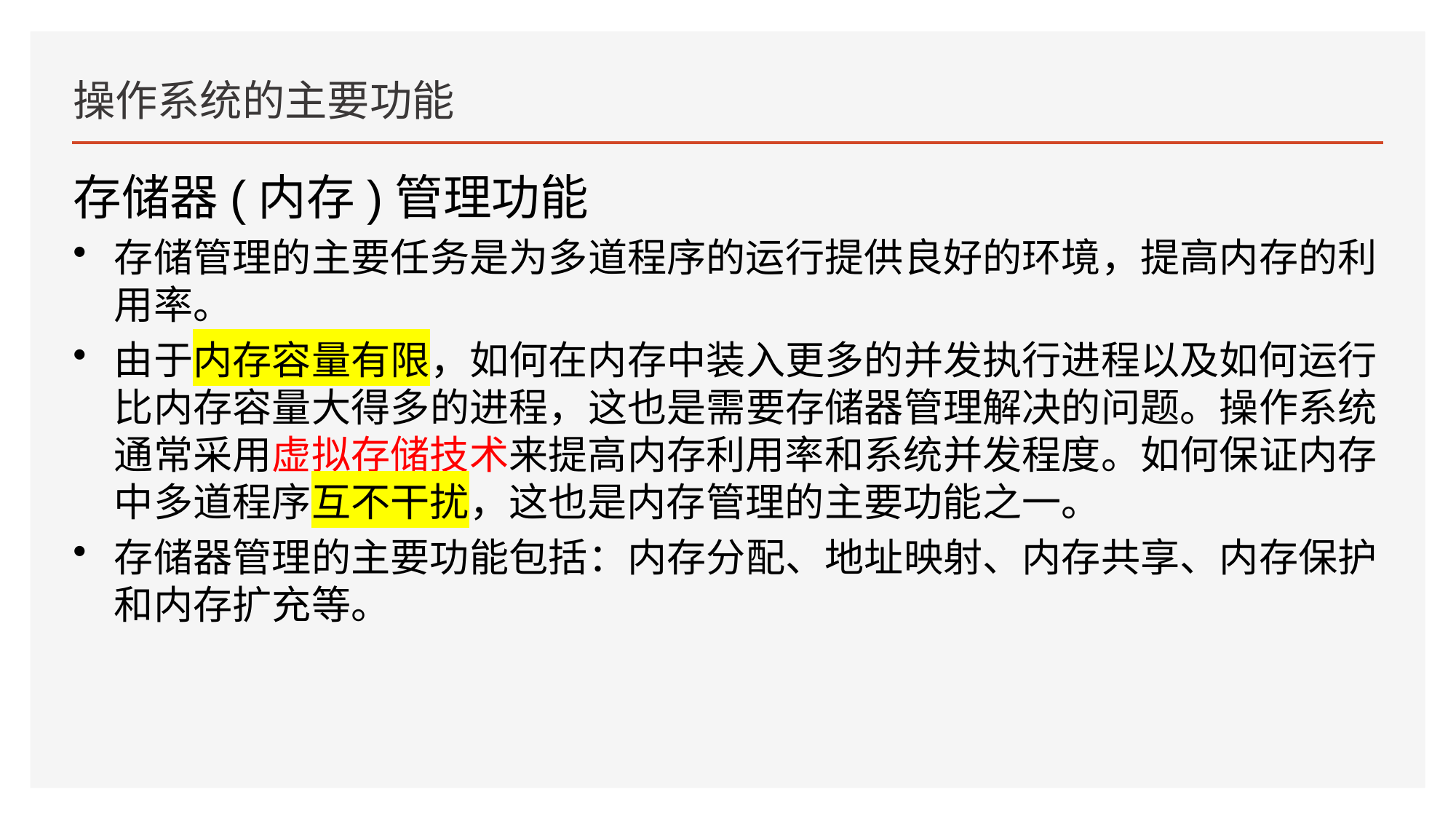

# 操作系统的主要功能
存储器(内存)管理功能
存储管理的主要任务是为多道程序的运行提供良好的环境，提高内存的利用率。
由于内存容量有限，如何在内存中装入更多的并发执行进程以及如何运行比内存容量大得多的进程，这也是需要存储器管理解决的问题。操作系统通常采用虚拟存储技术来提高内存利用率和系统并发程度。如何保证内存中多道程序互不干扰，这也是内存管理的主要功能之一。
存储器管理的主要功能包括：内存分配、地址映射、内存共享、内存保护和内存扩充等。